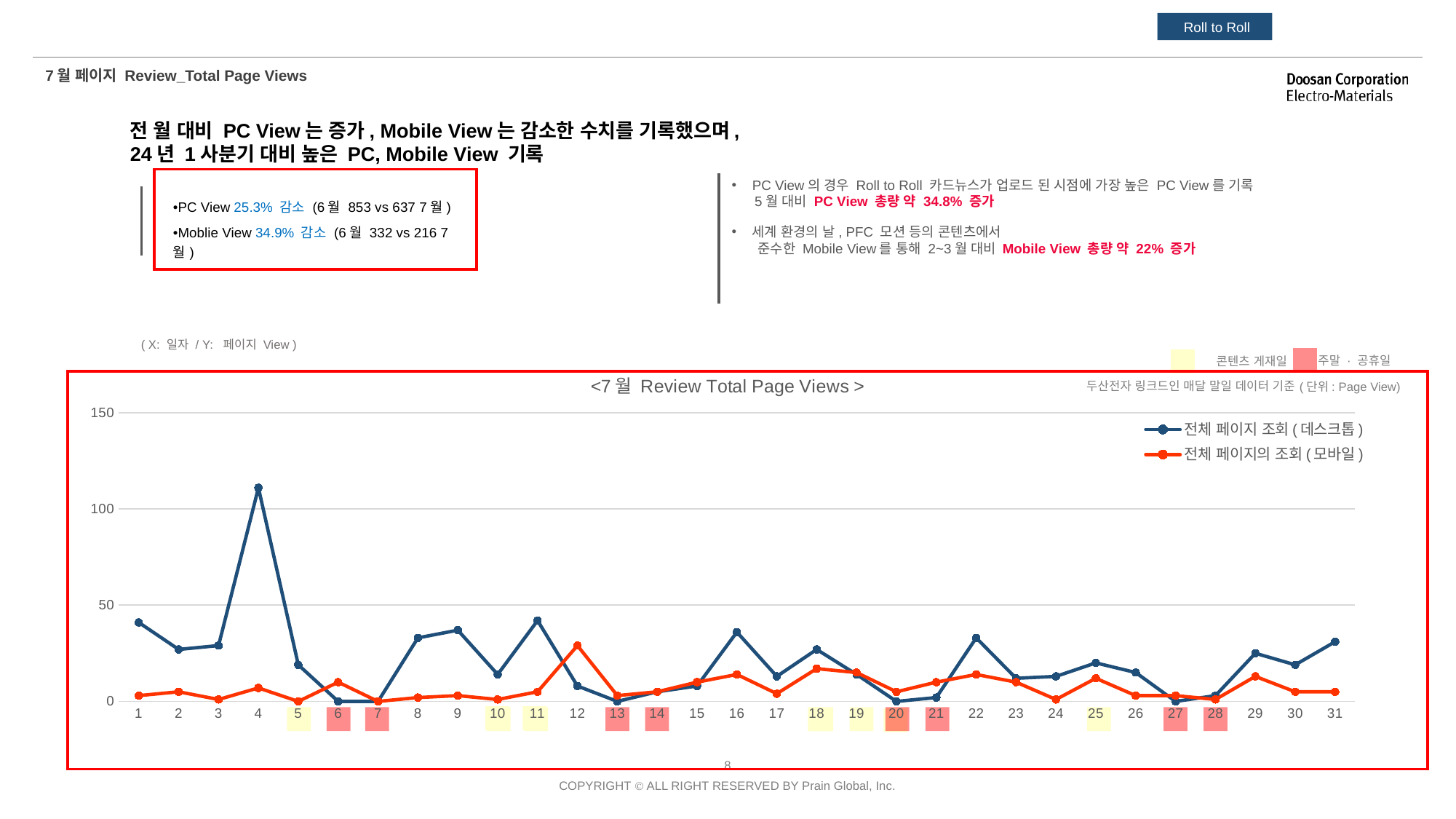

Roll to Roll
7월 페이지 Review_Total Page Views
전 월 대비 PC View는 증가, Mobile View는 감소한 수치를 기록했으며,
24년 1사분기 대비 높은 PC, Mobile View 기록

PC View의 경우 Roll to Roll 카드뉴스가 업로드 된 시점에 가장 높은 PC View를 기록
      5월 대비 PC View 총량 약 34.8% 증가
| •PC View 25.3% 감소 (6월 853 vs 637 7월) |
| --- |
| •Moblie View 34.9% 감소 (6월 332 vs 216 7월) |
세계 환경의 날, PFC 모션 등의 콘텐츠에서
      준수한 Mobile View를 통해 2~3월 대비 Mobile View 총량 약 22% 증가
( X: 일자 / Y:  페이지 View )
주말 · 공휴일

콘텐츠 게재일

### Chart:

| Category | 전체 페이지 조회(데스크톱) | 전체 페이지의 조회(모바일) |
|---|---|---|
| 45474 | 41.0 | 3.0 |
| 45475 | 27.0 | 5.0 |
| 45476 | 29.0 | 1.0 |
| 45477 | 111.0 | 7.0 |
| 45478 | 19.0 | 0.0 |
| 45479 | 0.0 | 10.0 |
| 45480 | 0.0 | 0.0 |
| 45481 | 33.0 | 2.0 |
| 45482 | 37.0 | 3.0 |
| 45483 | 14.0 | 1.0 |
| 45484 | 42.0 | 5.0 |
| 45485 | 8.0 | 29.0 |
| 45486 | 0.0 | 3.0 |
| 45487 | 5.0 | 5.0 |
| 45488 | 8.0 | 10.0 |
| 45489 | 36.0 | 14.0 |
| 45490 | 13.0 | 4.0 |
| 45491 | 27.0 | 17.0 |
| 45492 | 14.0 | 15.0 |
| 45493 | 0.0 | 5.0 |
| 45494 | 2.0 | 10.0 |
| 45495 | 33.0 | 14.0 |
| 45496 | 12.0 | 10.0 |
| 45497 | 13.0 | 1.0 |
| 45498 | 20.0 | 12.0 |
| 45499 | 15.0 | 3.0 |
| 45500 | 0.0 | 3.0 |
| 45501 | 3.0 | 1.0 |
| 45502 | 25.0 | 13.0 |
| 45503 | 19.0 | 5.0 |
| 45504 | 31.0 | 5.0 |
(단위: Page View)
두산전자 링크드인 매달 말일 데이터 기준